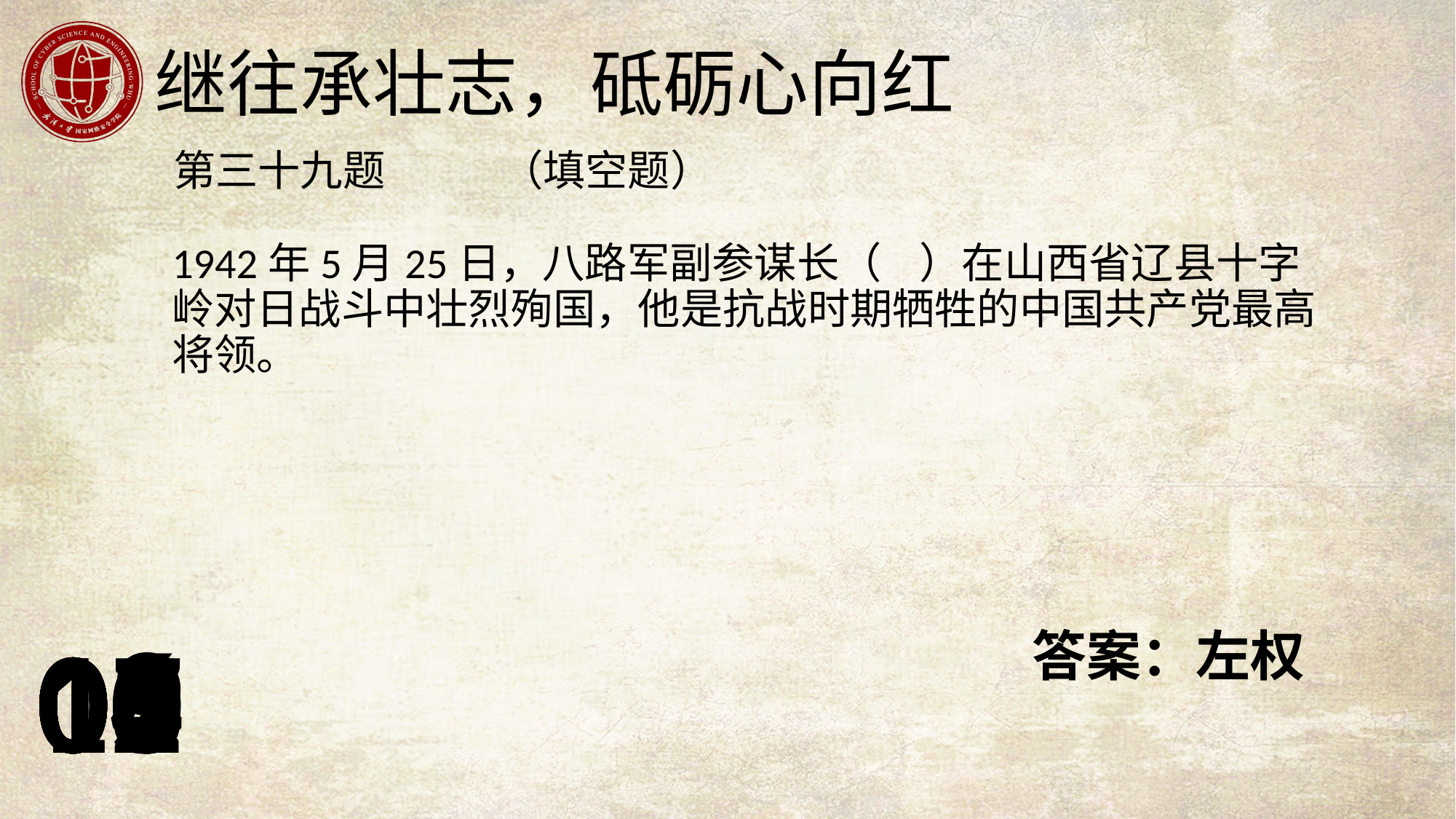

第三十九题		（填空题）
1942年5月25日，八路军副参谋长（    ）在山西省辽县十字岭对日战斗中壮烈殉国，他是抗战时期牺牲的中国共产党最高将领。
答案：左权